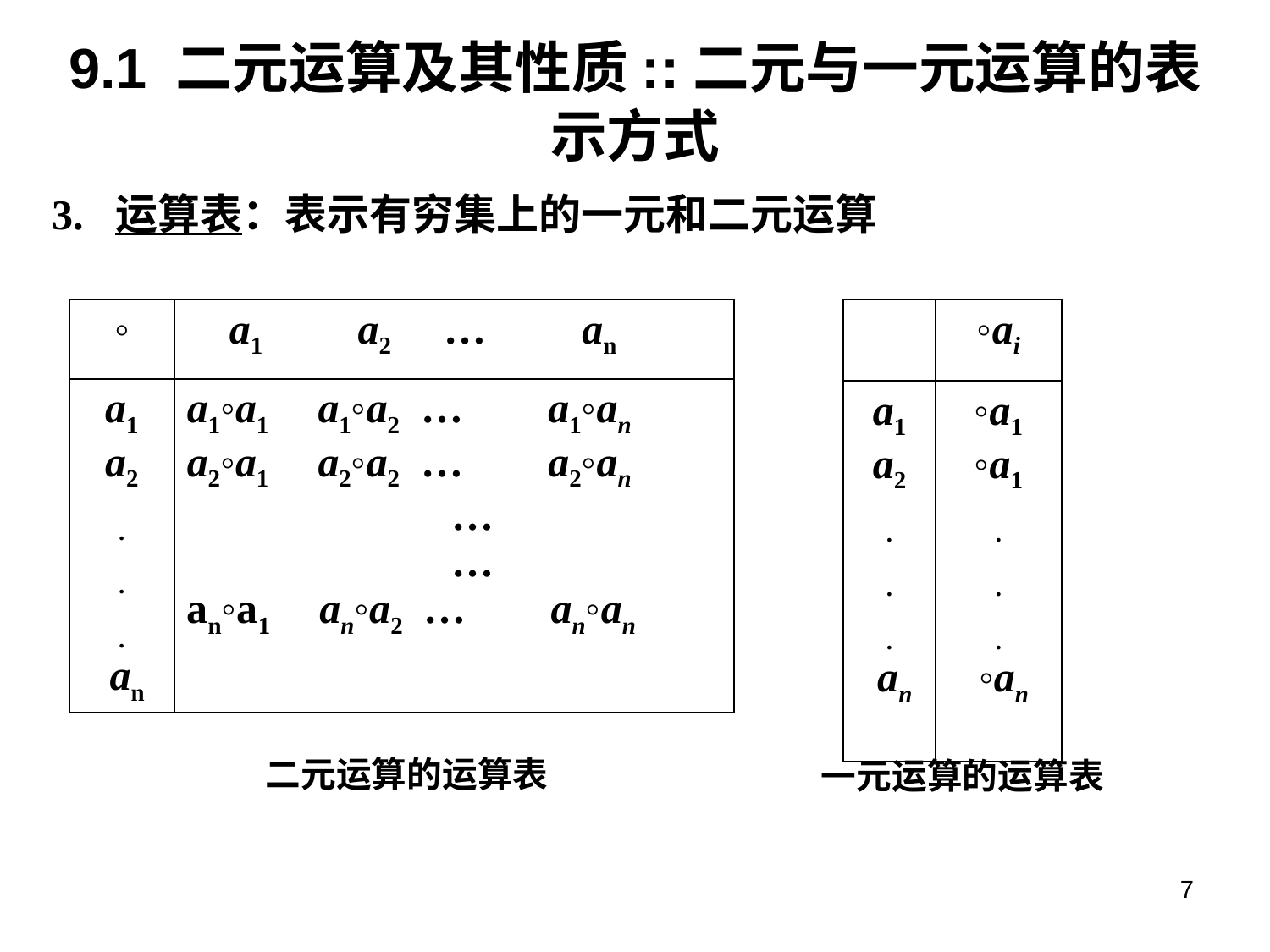

9.1 二元运算及其性质::二元与一元运算的表示方式
3.  运算表：表示有穷集上的一元和二元运算
| ◦ | a1 a2 … an |
| --- | --- |
| a1 a2 . . . an | a1◦a1 a1◦a2 … a1◦an a2◦a1 a2◦a2 … a2◦an … … an◦a1 an◦a2 … an◦an |
|  | ◦ai |
| --- | --- |
| a1 a2 . . . an | ◦a1 ◦a1 . . . ◦an |
二元运算的运算表
一元运算的运算表
7